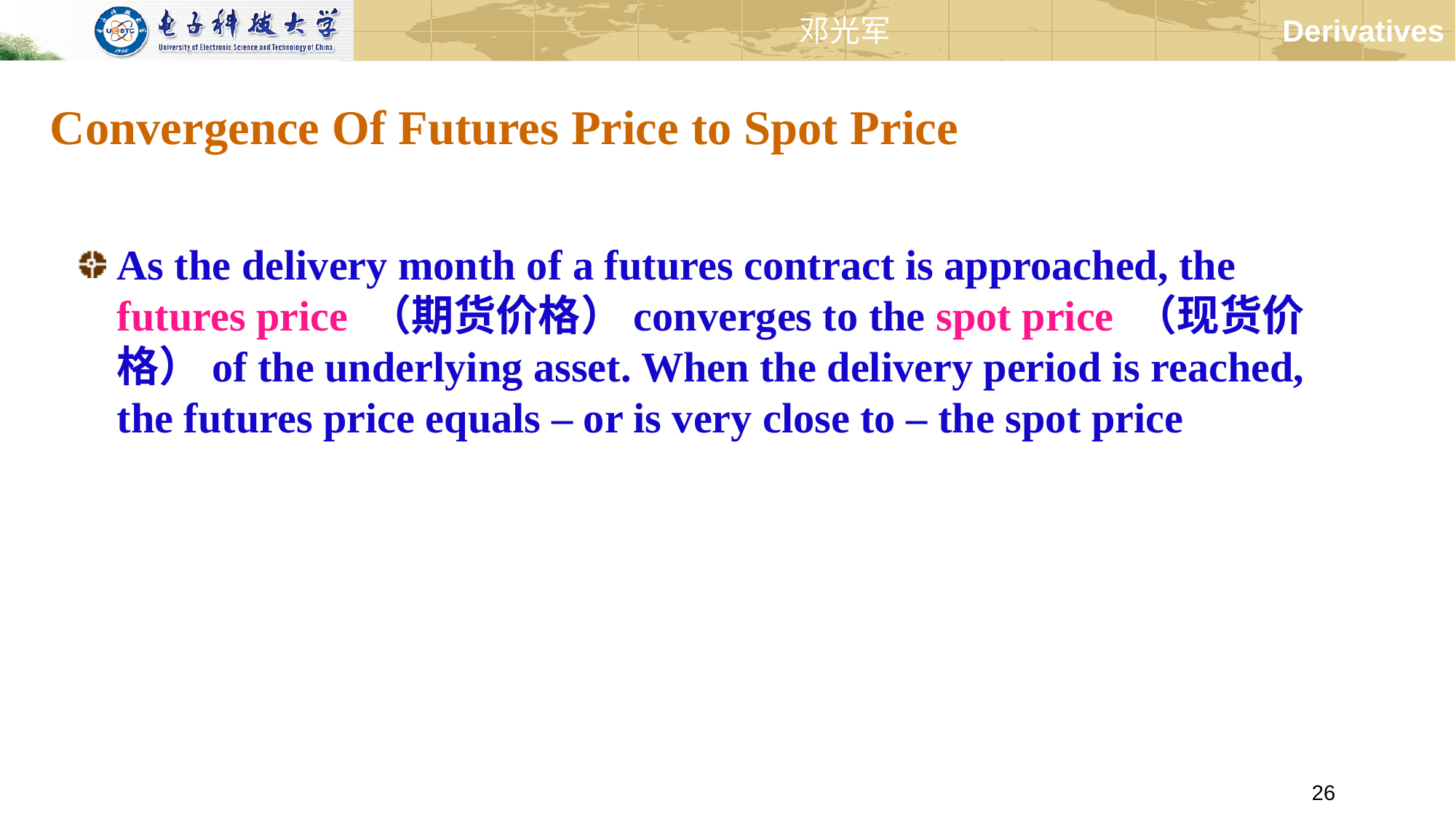

# Convergence Of Futures Price to Spot Price
As the delivery month of a futures contract is approached, the futures price （期货价格）converges to the spot price （现货价格）of the underlying asset. When the delivery period is reached, the futures price equals – or is very close to – the spot price